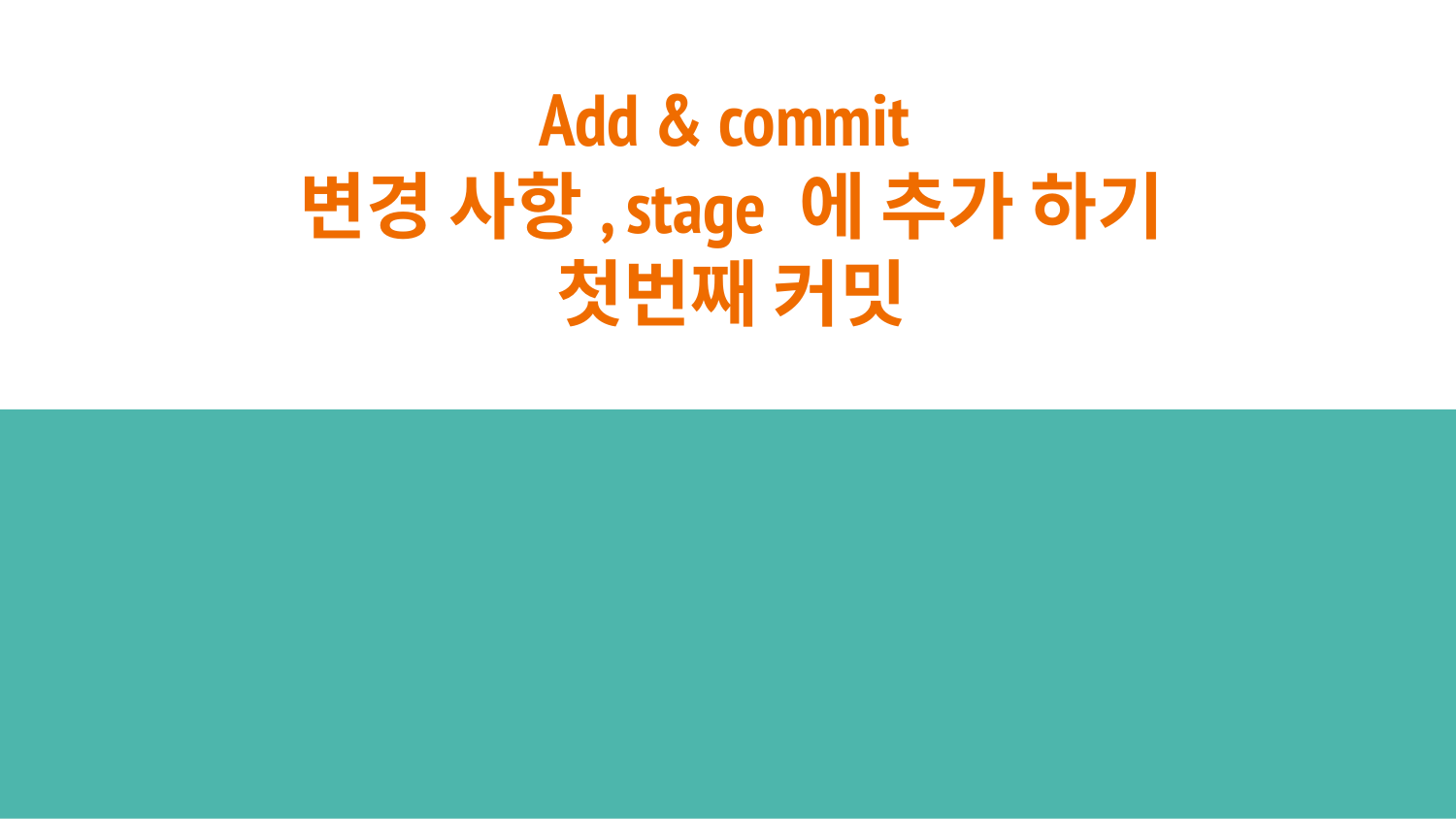

# Add & commit 변경 사항, stage 에 추가 하기
첫번째 커밋